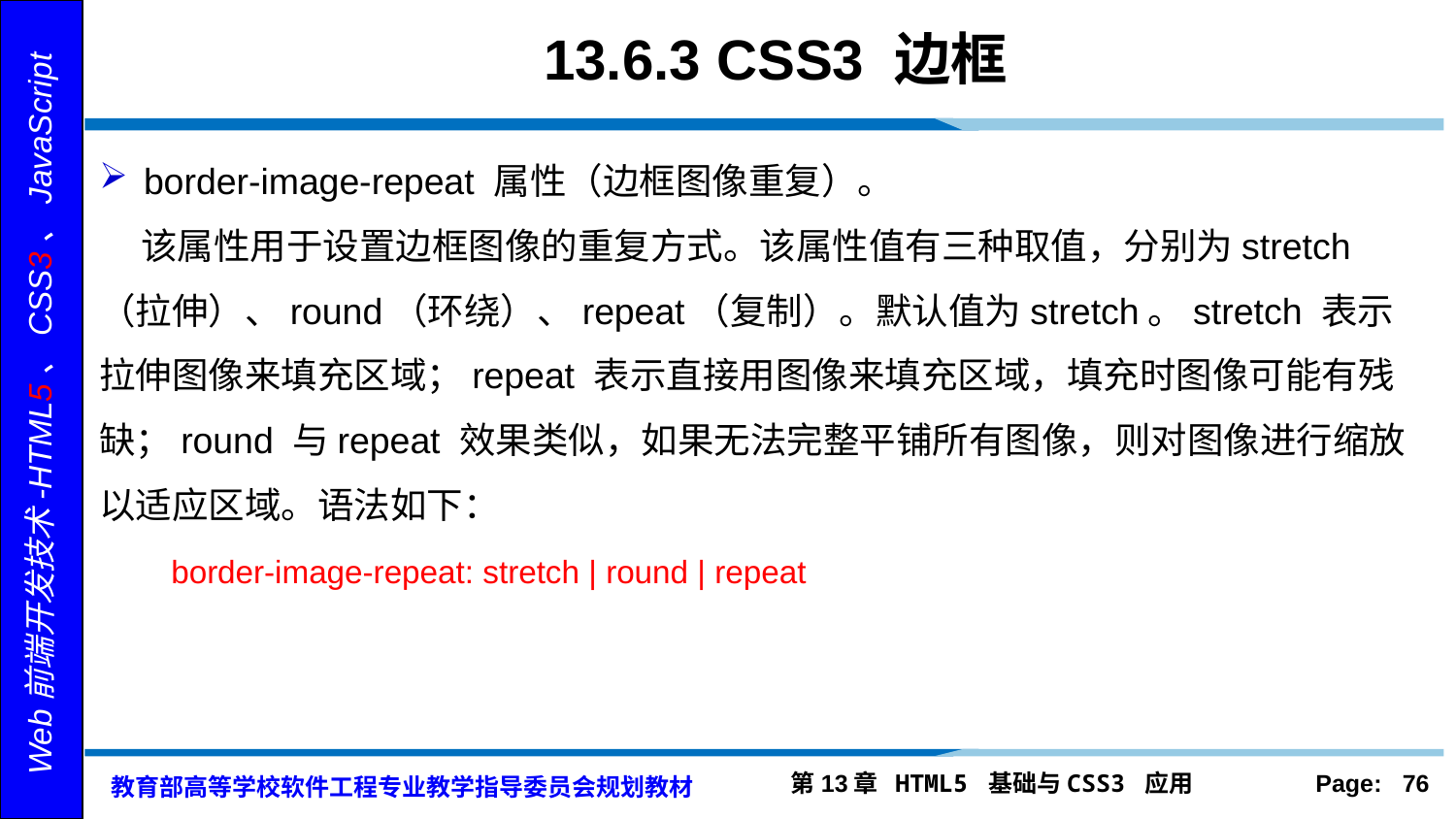

# 13.6.3 CSS3 边框
 border-image-repeat 属性（边框图像重复）。
    该属性用于设置边框图像的重复方式。该属性值有三种取值，分别为stretch（拉伸）、round（环绕）、repeat（复制）。默认值为stretch。stretch 表示拉伸图像来填充区域；repeat 表示直接用图像来填充区域，填充时图像可能有残缺；round 与repeat 效果类似，如果无法完整平铺所有图像，则对图像进行缩放以适应区域。语法如下：
        border-image-repeat: stretch | round | repeat